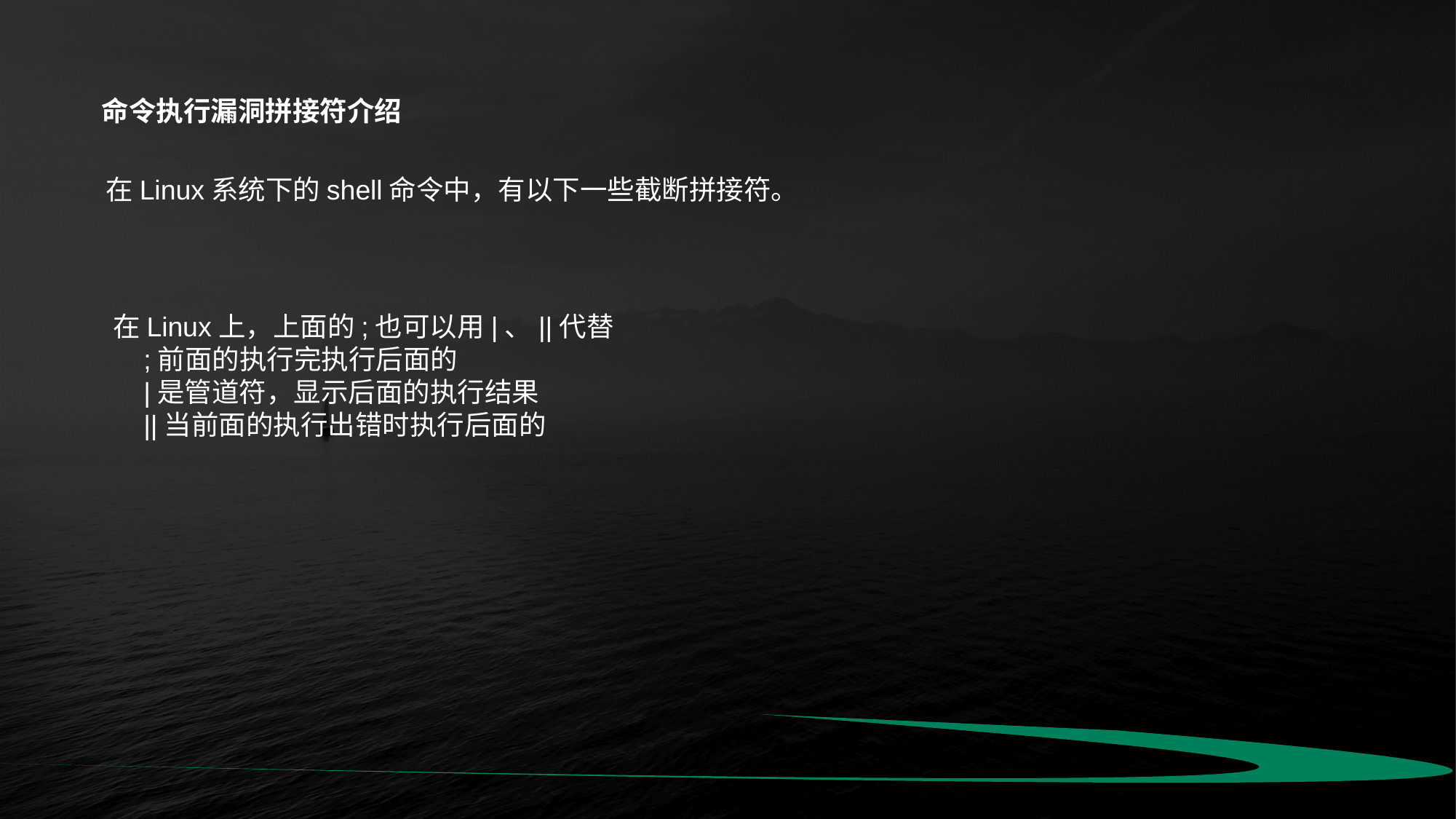

命令执行漏洞拼接符介绍
在Linux系统下的shell命令中，有以下一些截断拼接符。
在Linux上，上面的;也可以用|、||代替
    ;前面的执行完执行后面的
    |是管道符，显示后面的执行结果
    ||当前面的执行出错时执行后面的